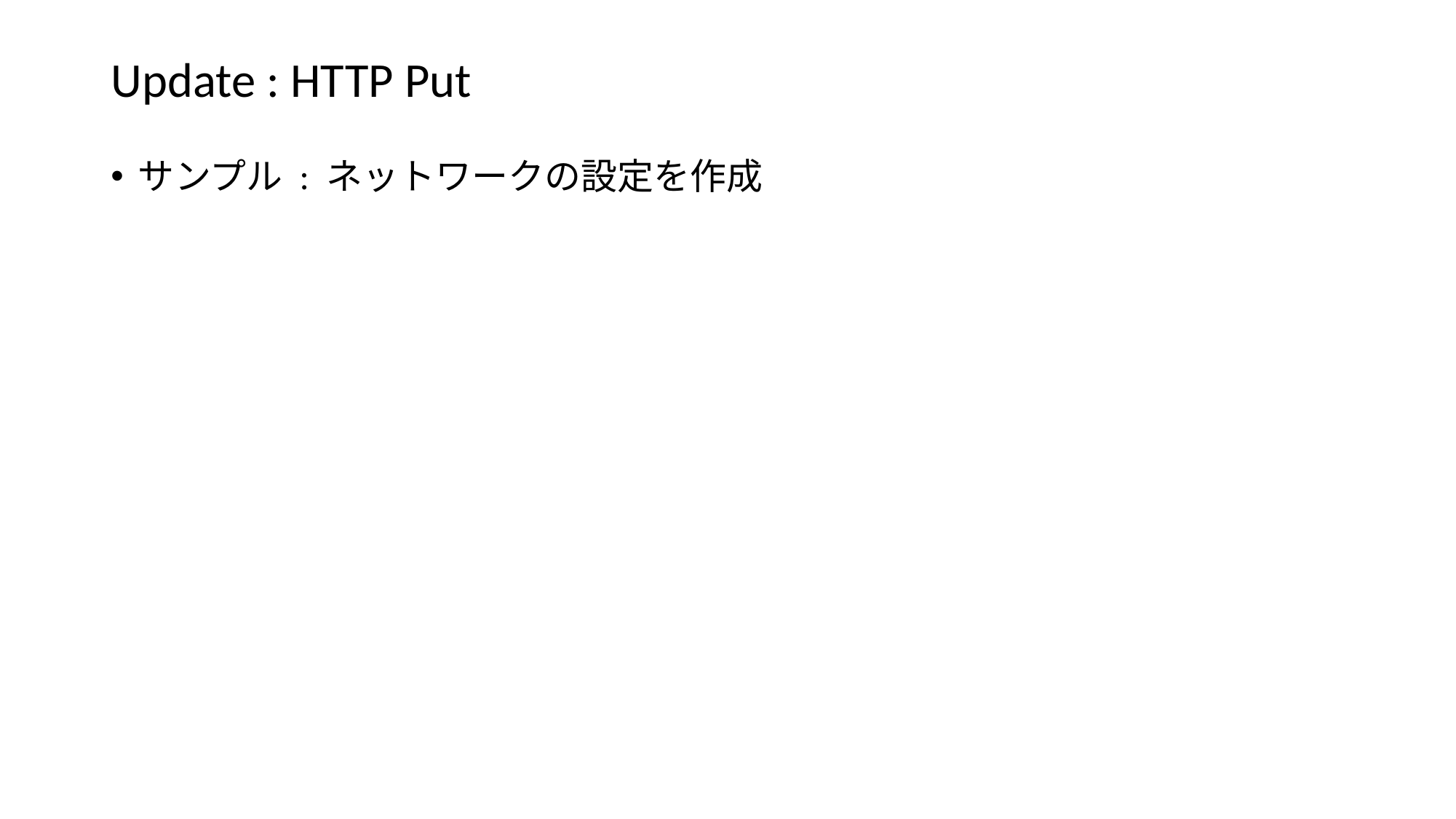

# Update : HTTP Put
サンプル : ネットワークの設定を作成